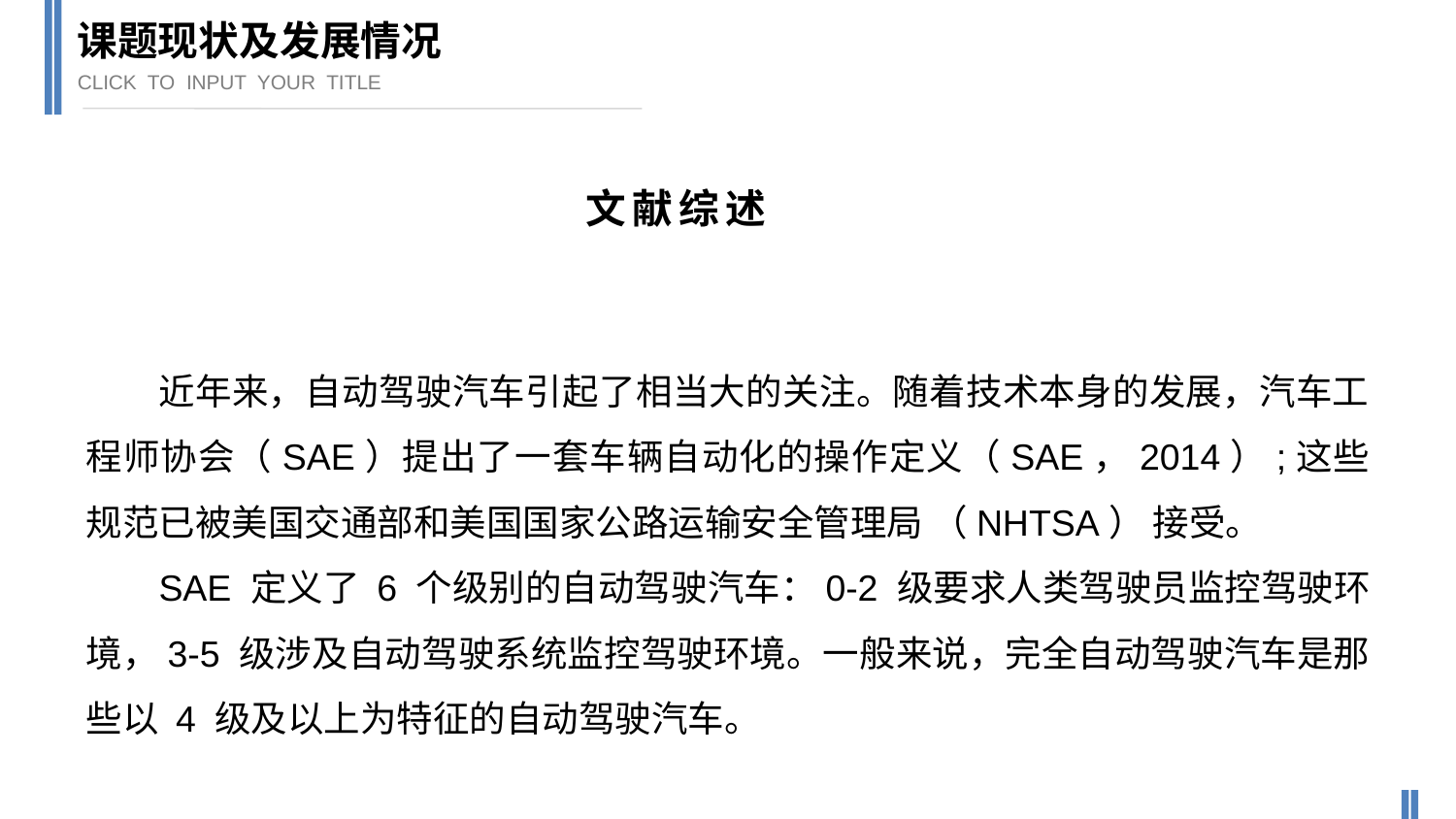

课题现状及发展情况
CLICK  TO  INPUT  YOUR  TITLE
文献综述
近年来，自动驾驶汽车引起了相当大的关注。随着技术本身的发展，汽车工程师协会（SAE）提出了一套车辆自动化的操作定义（SAE，2014）;这些规范已被美国交通部和美国国家公路运输安全管理局 （NHTSA） 接受。
SAE 定义了 6 个级别的自动驾驶汽车：0-2 级要求人类驾驶员监控驾驶环境，3-5 级涉及自动驾驶系统监控驾驶环境。一般来说，完全自动驾驶汽车是那些以 4 级及以上为特征的自动驾驶汽车。